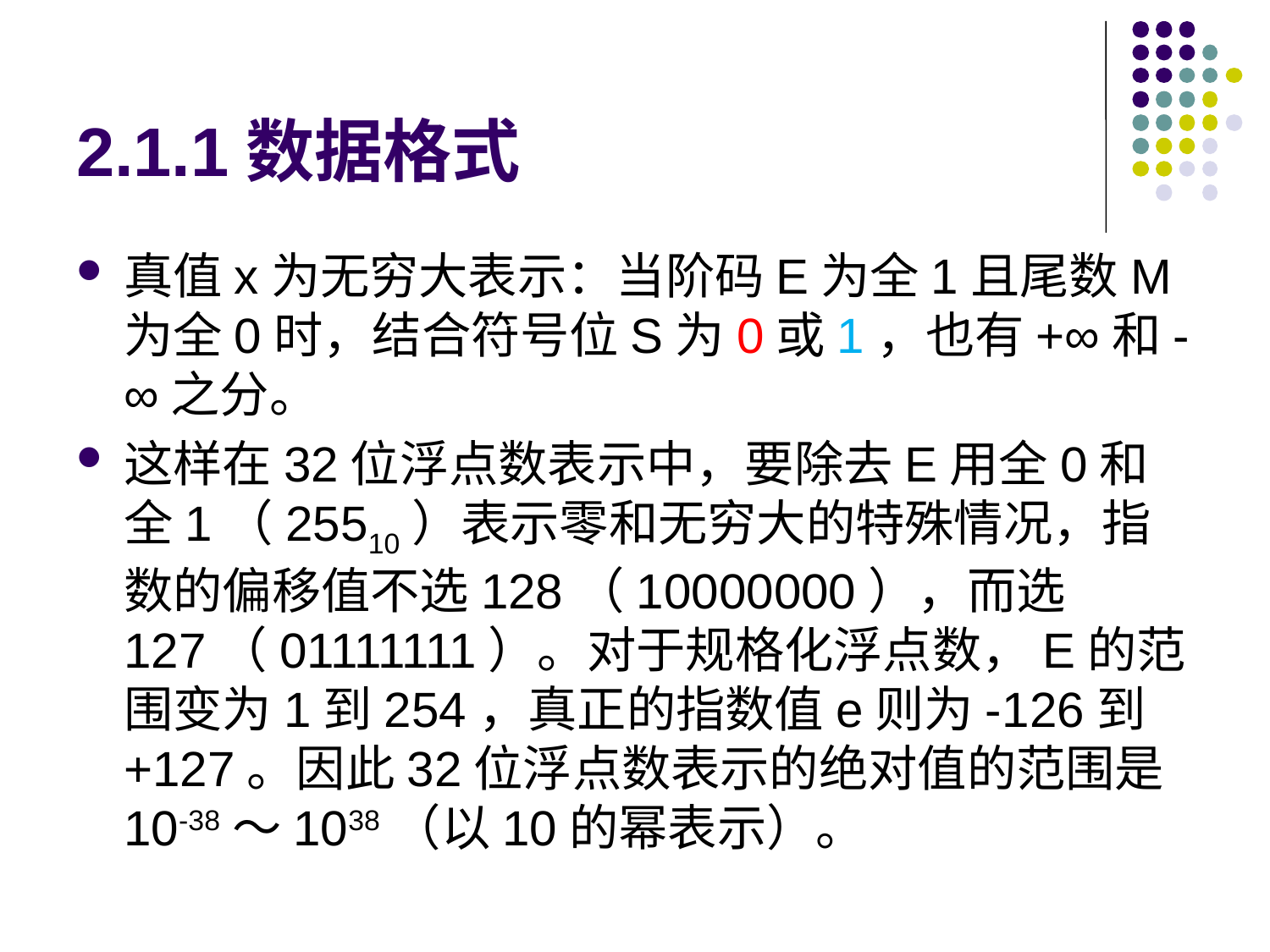

# 2.1.1数据格式
真值x为无穷大表示：当阶码E为全1且尾数M为全0时，结合符号位S为0或1，也有+∞和-∞之分。
这样在32位浮点数表示中，要除去E用全0和全1（25510）表示零和无穷大的特殊情况，指数的偏移值不选128（10000000），而选127（01111111）。对于规格化浮点数，E的范围变为1到254，真正的指数值e则为-126到+127。因此32位浮点数表示的绝对值的范围是10-38～1038（以10的幂表示）。
17